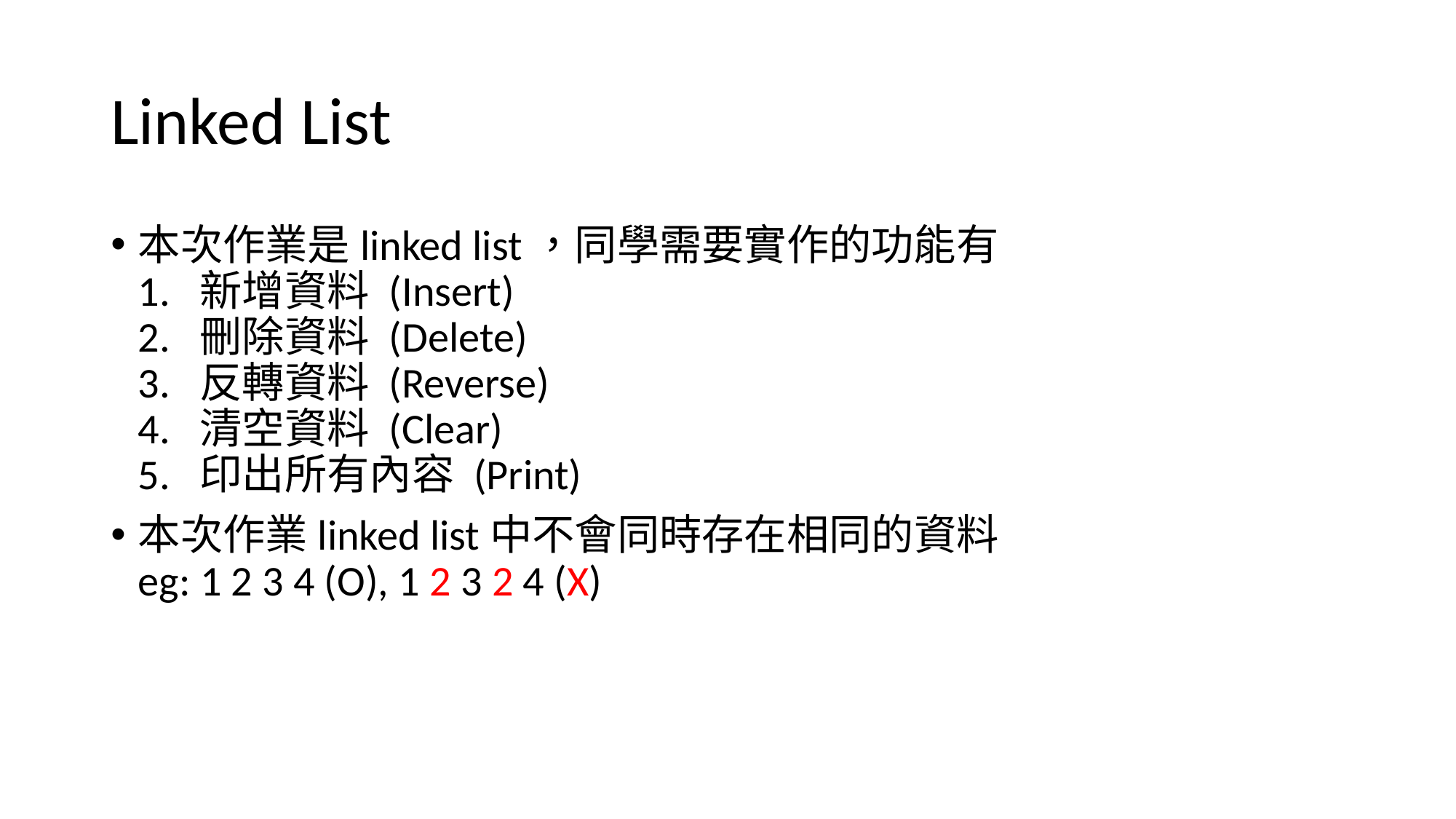

# Linked List
本次作業是linked list，同學需要實作的功能有
1.  新增資料 (Insert)
2.  刪除資料 (Delete)
3.  反轉資料 (Reverse)
4.  清空資料 (Clear)
5.  印出所有內容 (Print)
本次作業linked list中不會同時存在相同的資料
eg: 1 2 3 4 (O), 1 2 3 2 4 (X)